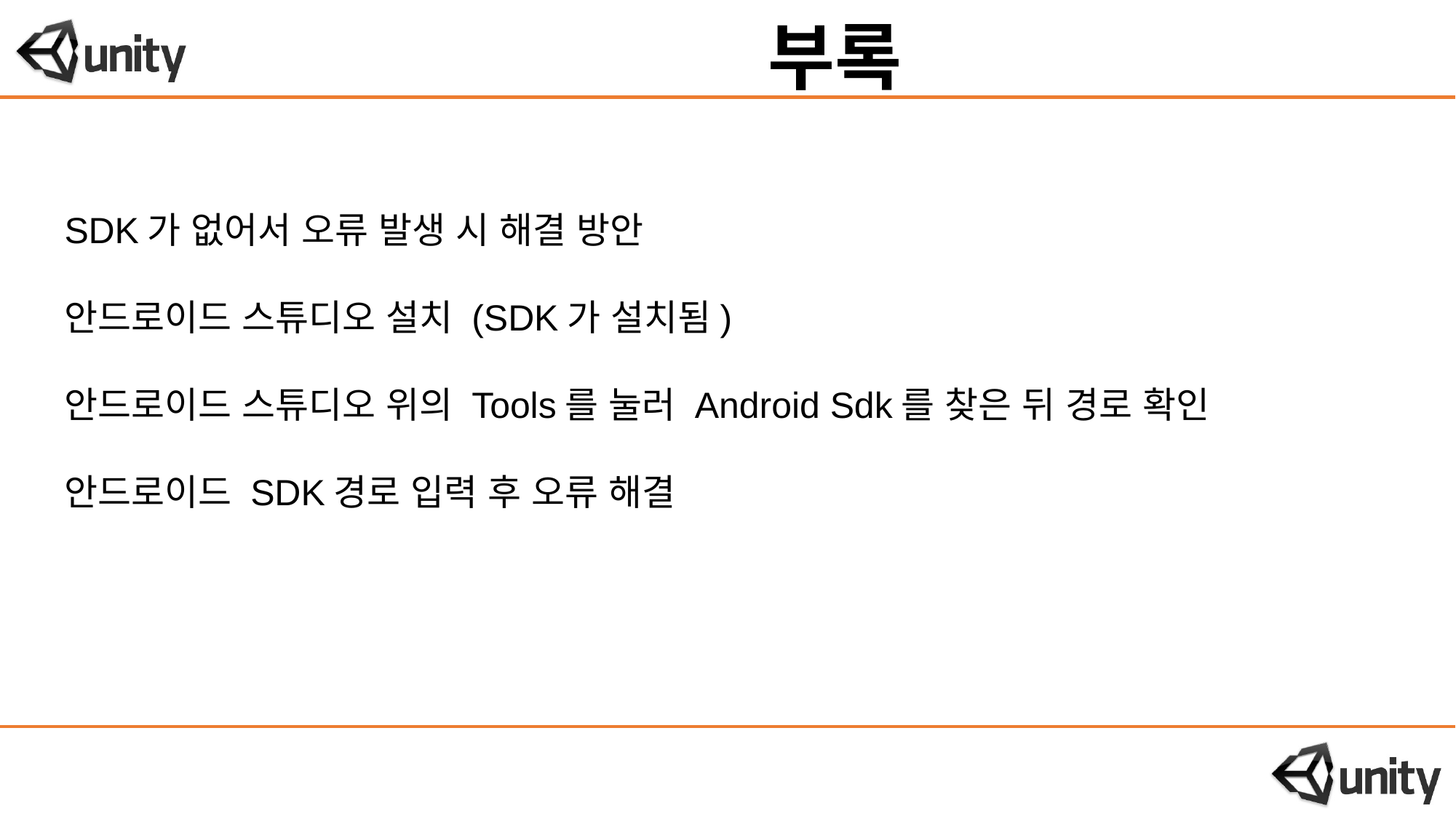

부록
SDK가 없어서 오류 발생 시 해결 방안

안드로이드 스튜디오 설치 (SDK가 설치됨)

안드로이드 스튜디오 위의 Tools를 눌러 Android Sdk를 찾은 뒤 경로 확인

안드로이드 SDK경로 입력 후 오류 해결